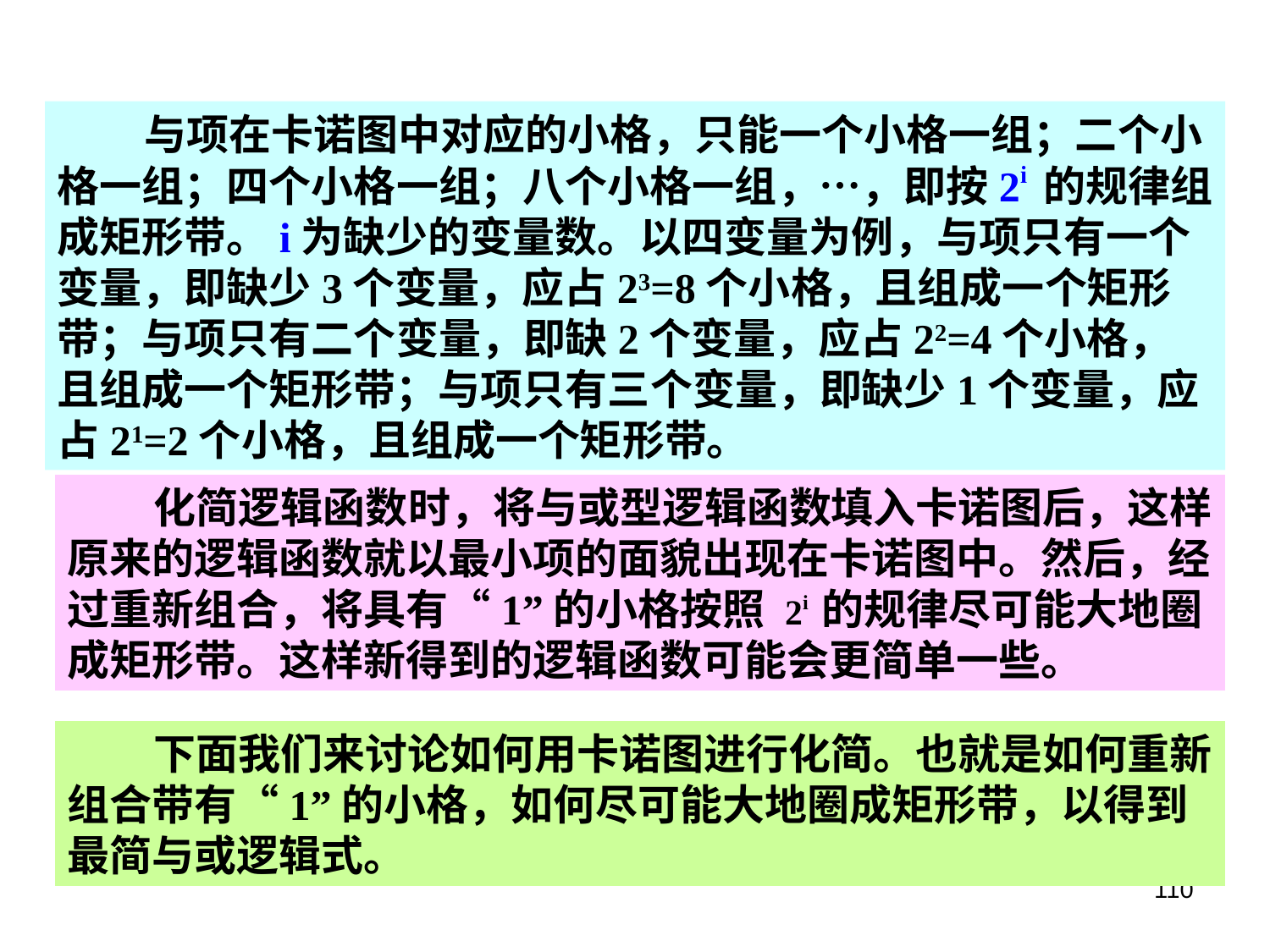

与项在卡诺图中对应的小格，只能一个小格一组；二个小格一组；四个小格一组；八个小格一组，…，即按2i 的规律组成矩形带。i为缺少的变量数。以四变量为例，与项只有一个变量，即缺少3个变量，应占23=8个小格，且组成一个矩形带；与项只有二个变量，即缺2个变量，应占22=4个小格，且组成一个矩形带；与项只有三个变量，即缺少1个变量，应占21=2个小格，且组成一个矩形带。

        化简逻辑函数时，将与或型逻辑函数填入卡诺图后，这样原来的逻辑函数就以最小项的面貌出现在卡诺图中。然后，经过重新组合，将具有“1”的小格按照 2i 的规律尽可能大地圈成矩形带。这样新得到的逻辑函数可能会更简单一些。
        下面我们来讨论如何用卡诺图进行化简。也就是如何重新组合带有“1”的小格，如何尽可能大地圈成矩形带，以得到最简与或逻辑式。
110